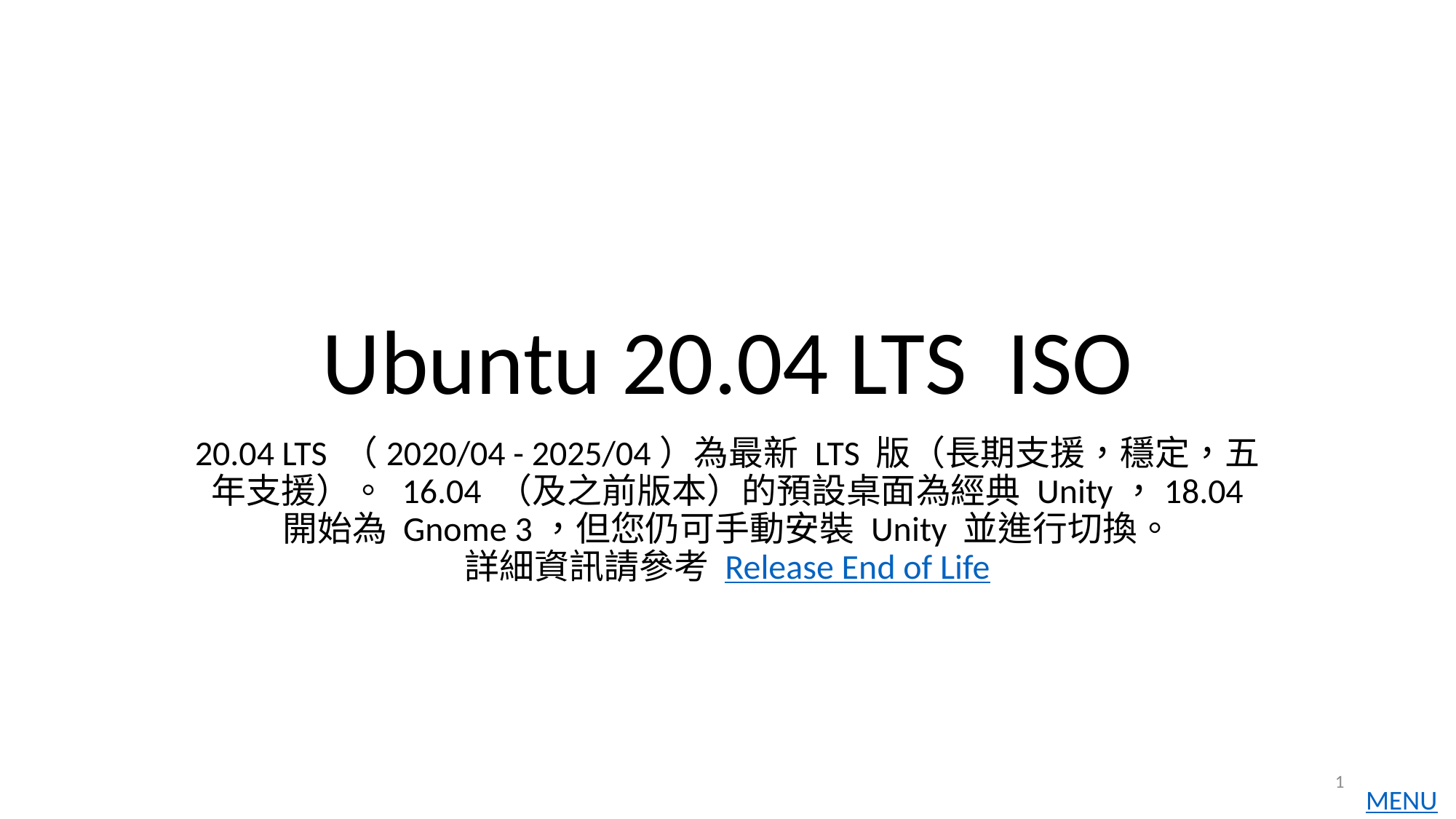

# Ubuntu 20.04 LTS  ISO
20.04 LTS （2020/04 - 2025/04）為最新 LTS 版（長期支援，穩定，五年支援）。 16.04 （及之前版本）的預設桌面為經典 Unity，18.04 開始為 Gnome 3，但您仍可手動安裝 Unity 並進行切換。
詳細資訊請參考 Release End of Life

1